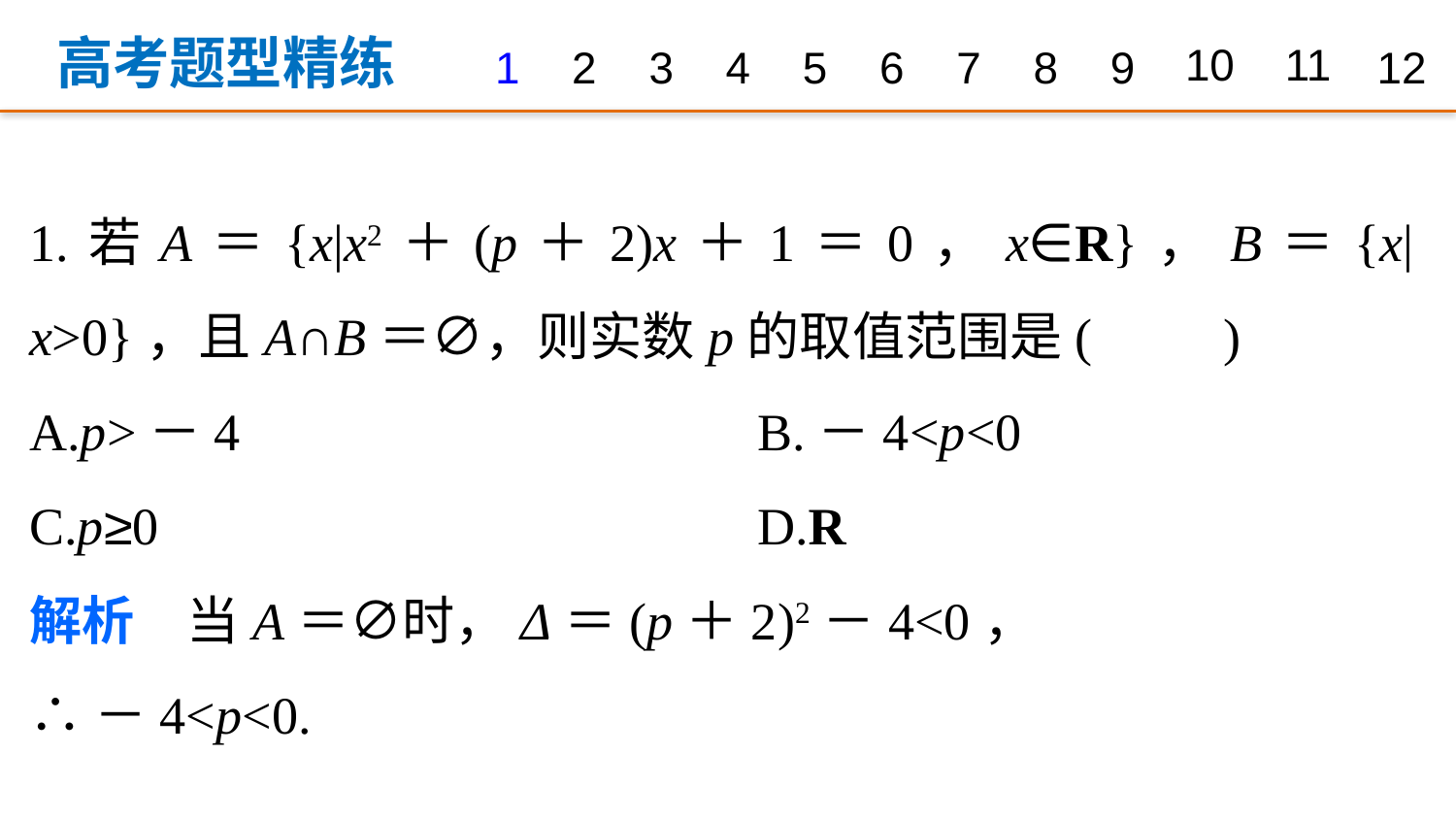

高考题型精练
1
2
3
4
5
6
7
8
9
10
11
12
1.若A＝{x|x2＋(p＋2)x＋1＝0，x∈R}，B＝{x|x>0}，且A∩B＝∅，则实数p的取值范围是(　　)
A.p>－4  				B.－4<p<0
C.p≥0  				D.R
解析　当A＝∅时，Δ＝(p＋2)2－4<0，
∴－4<p<0.